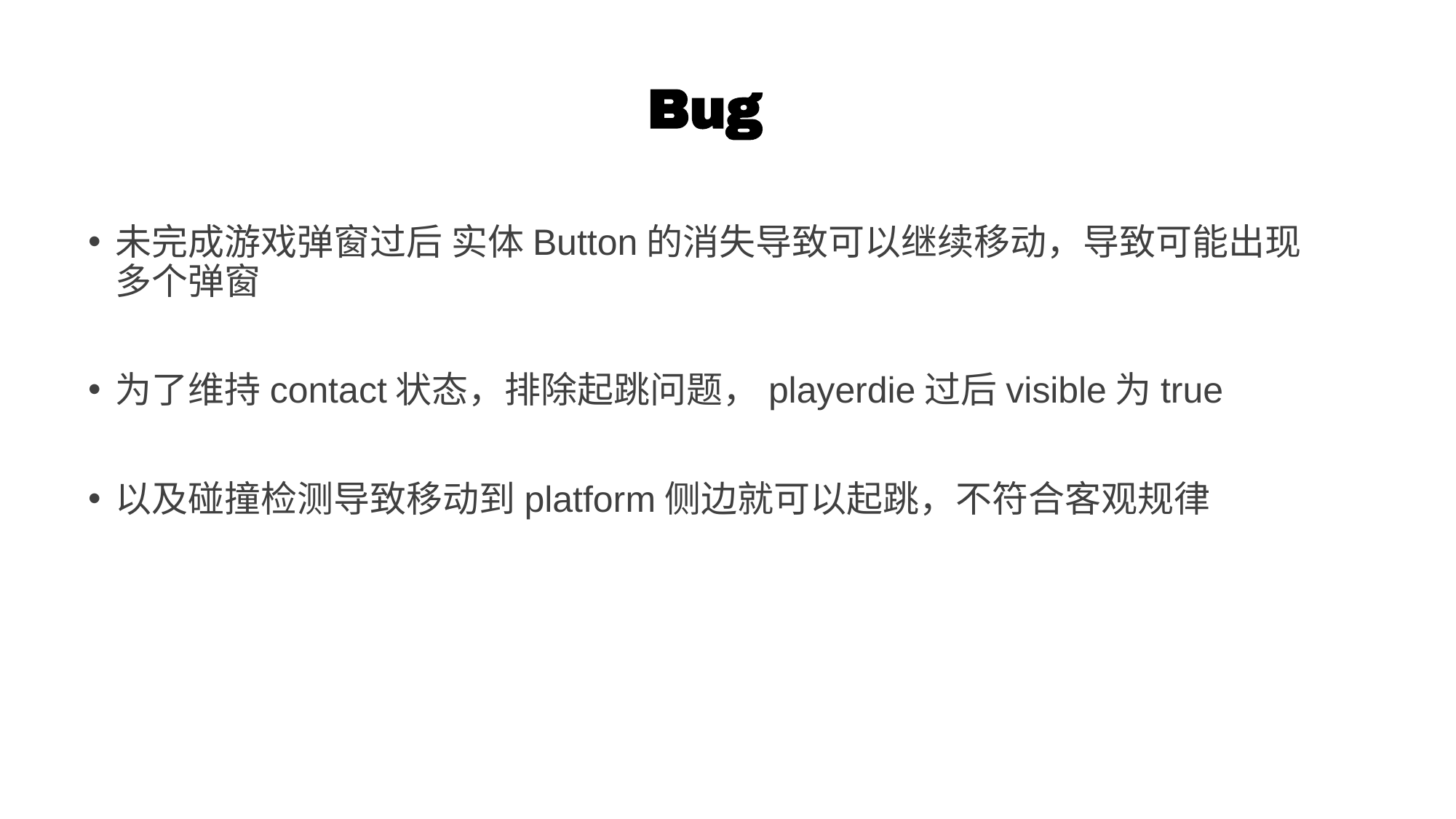

# Bug
未完成游戏弹窗过后 实体Button的消失导致可以继续移动，导致可能出现多个弹窗

为了维持contact状态，排除起跳问题，playerdie过后visible为true

以及碰撞检测导致移动到platform侧边就可以起跳，不符合客观规律